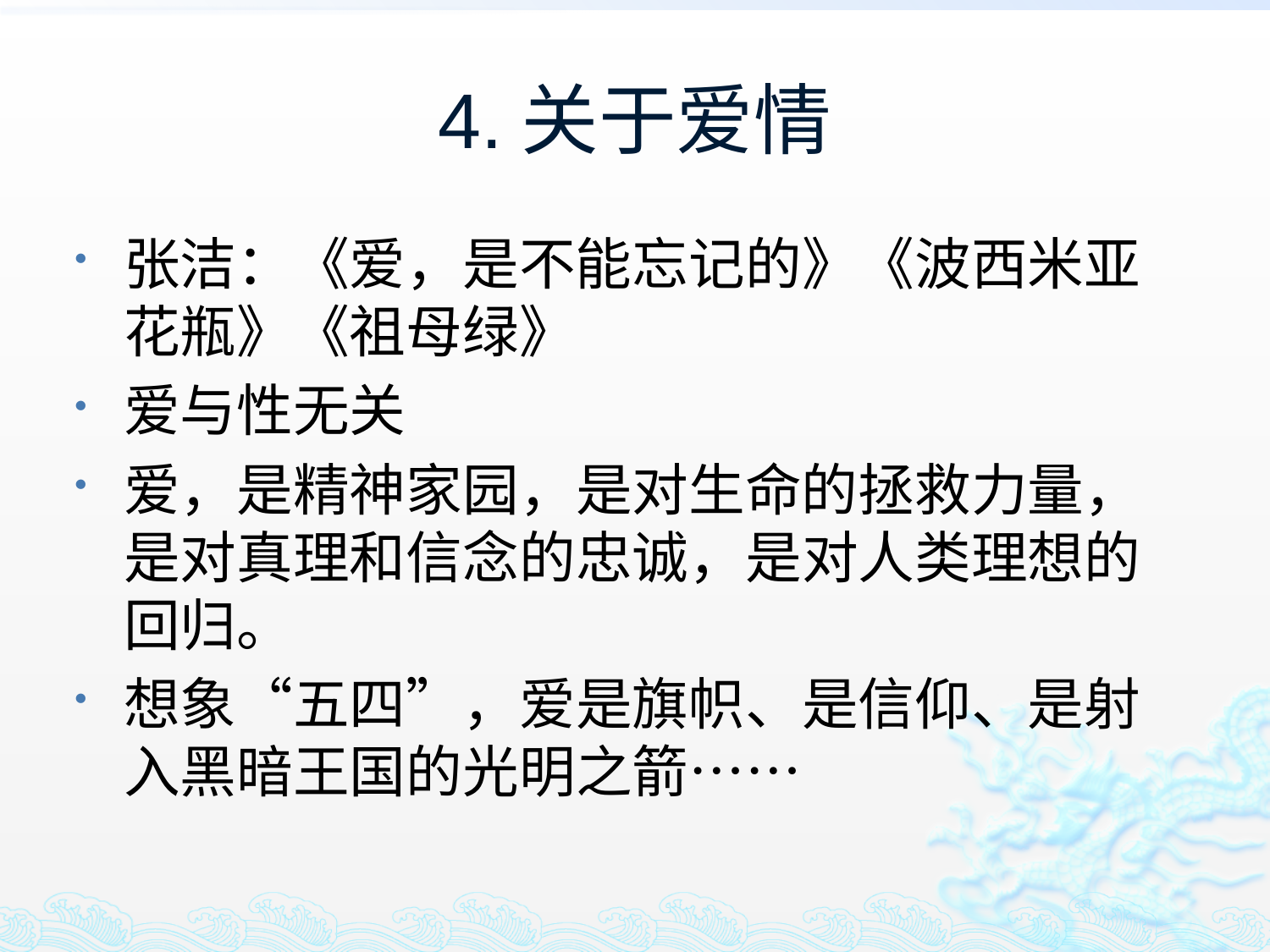

# 4.关于爱情
张洁：《爱，是不能忘记的》《波西米亚花瓶》《祖母绿》
爱与性无关
爱，是精神家园，是对生命的拯救力量，是对真理和信念的忠诚，是对人类理想的回归。
想象“五四”，爱是旗帜、是信仰、是射入黑暗王国的光明之箭……